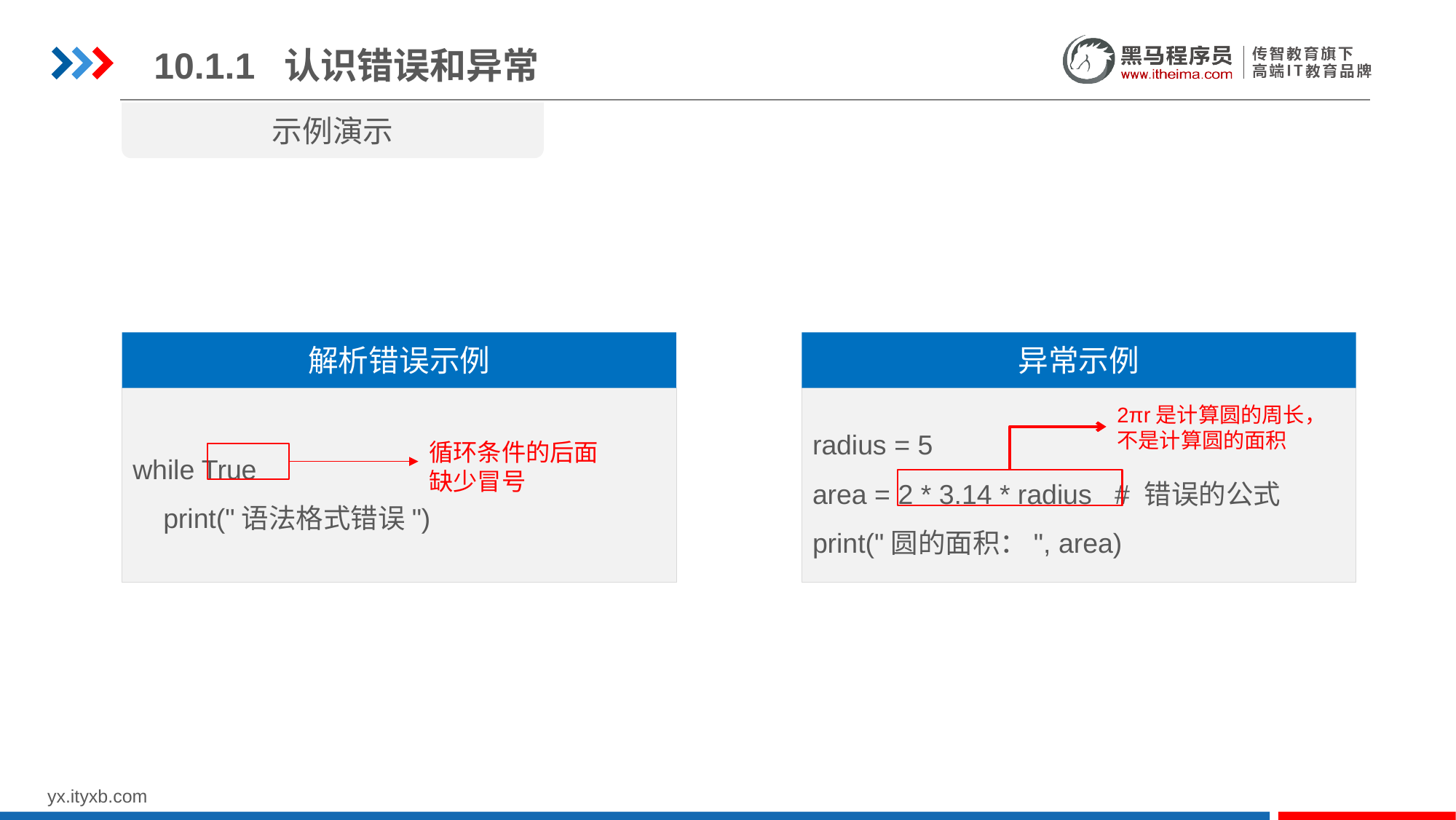

10.1.1  认识错误和异常

示例演示

异常示例
解析错误示例
while True
    print("语法格式错误")
radius = 5
area = 2 * 3.14 * radius   # 错误的公式
print("圆的面积：", area)
2πr是计算圆的周长，不是计算圆的面积
循环条件的后面缺少冒号